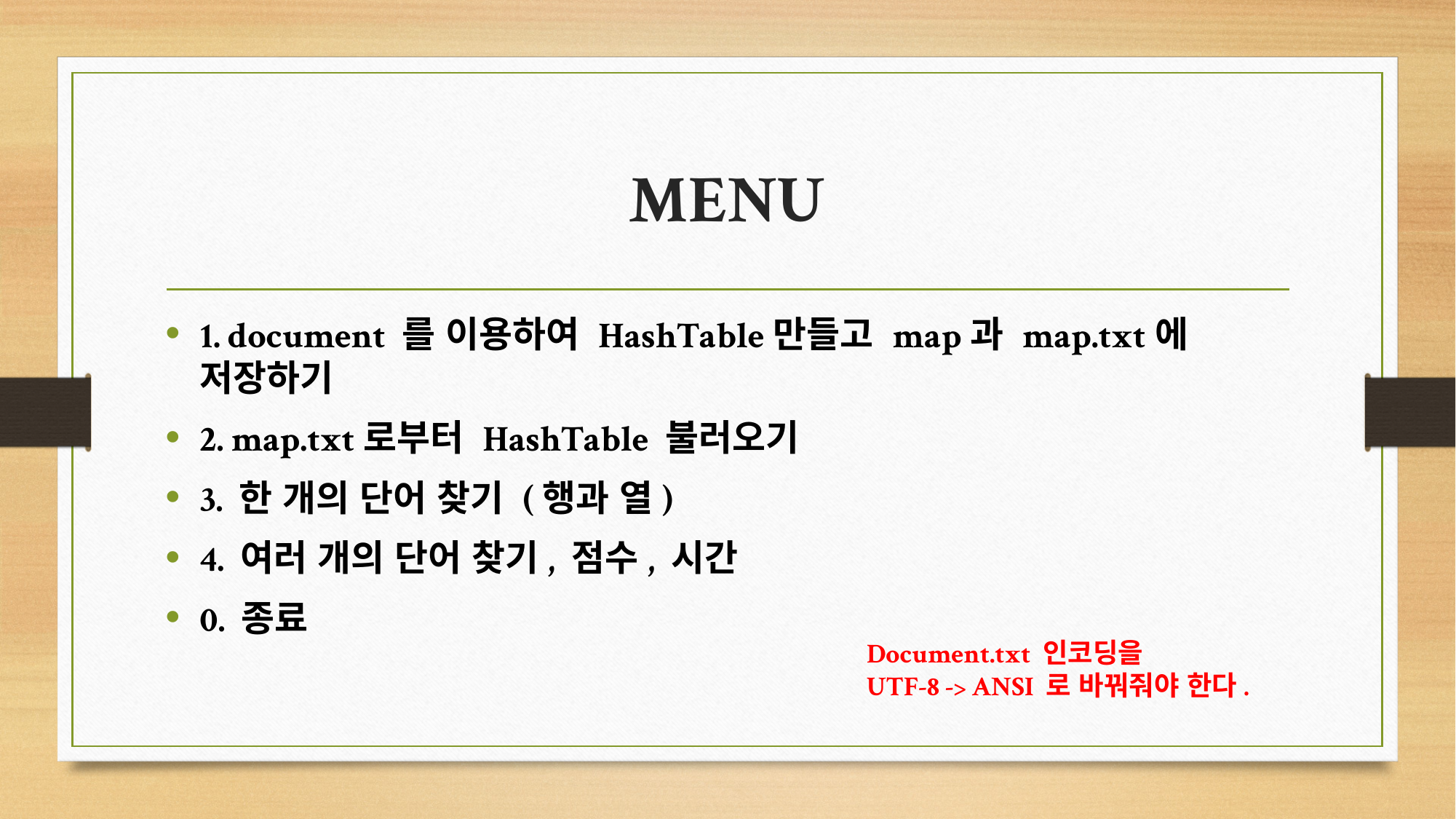

# MENU
1. document 를 이용하여 HashTable만들고 map과 map.txt에 저장하기
2. map.txt로부터 HashTable 불러오기
3. 한 개의 단어 찾기 (행과 열)
4. 여러 개의 단어 찾기, 점수, 시간
0. 종료
Document.txt 인코딩을
UTF-8 -> ANSI 로 바꿔줘야 한다.